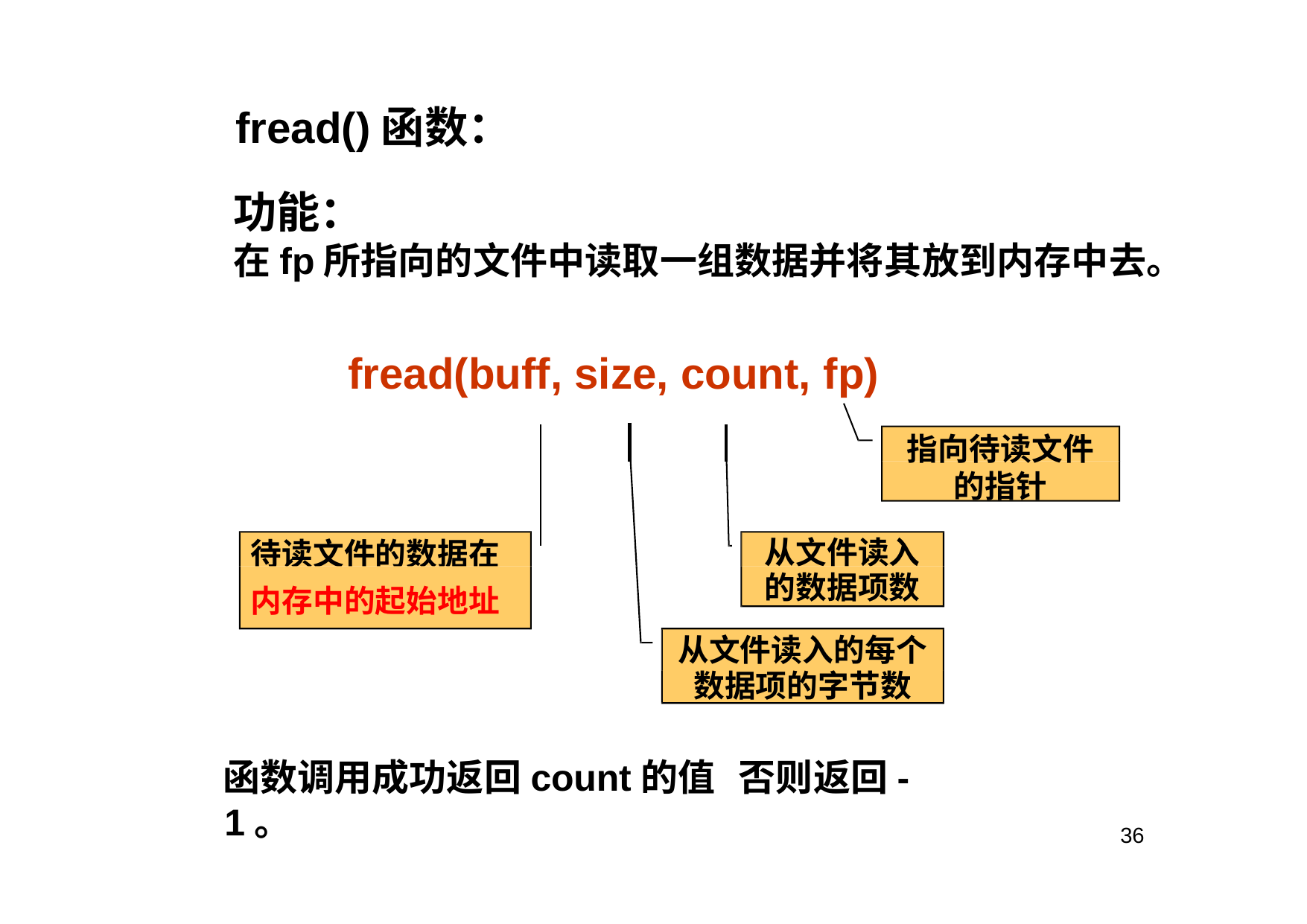

# fread()函数：
功能：
在fp所指向的文件中读取一组数据并将其放到内存中去。

fread(buff, size, count, fp)
指向待读文件 的指针

从文件读入

待读文件的数据在

的数据项数
内存中的起始地址

从文件读入的每个 数据项的字节数

函数调用成功返回count的值	否则返回-1。

36